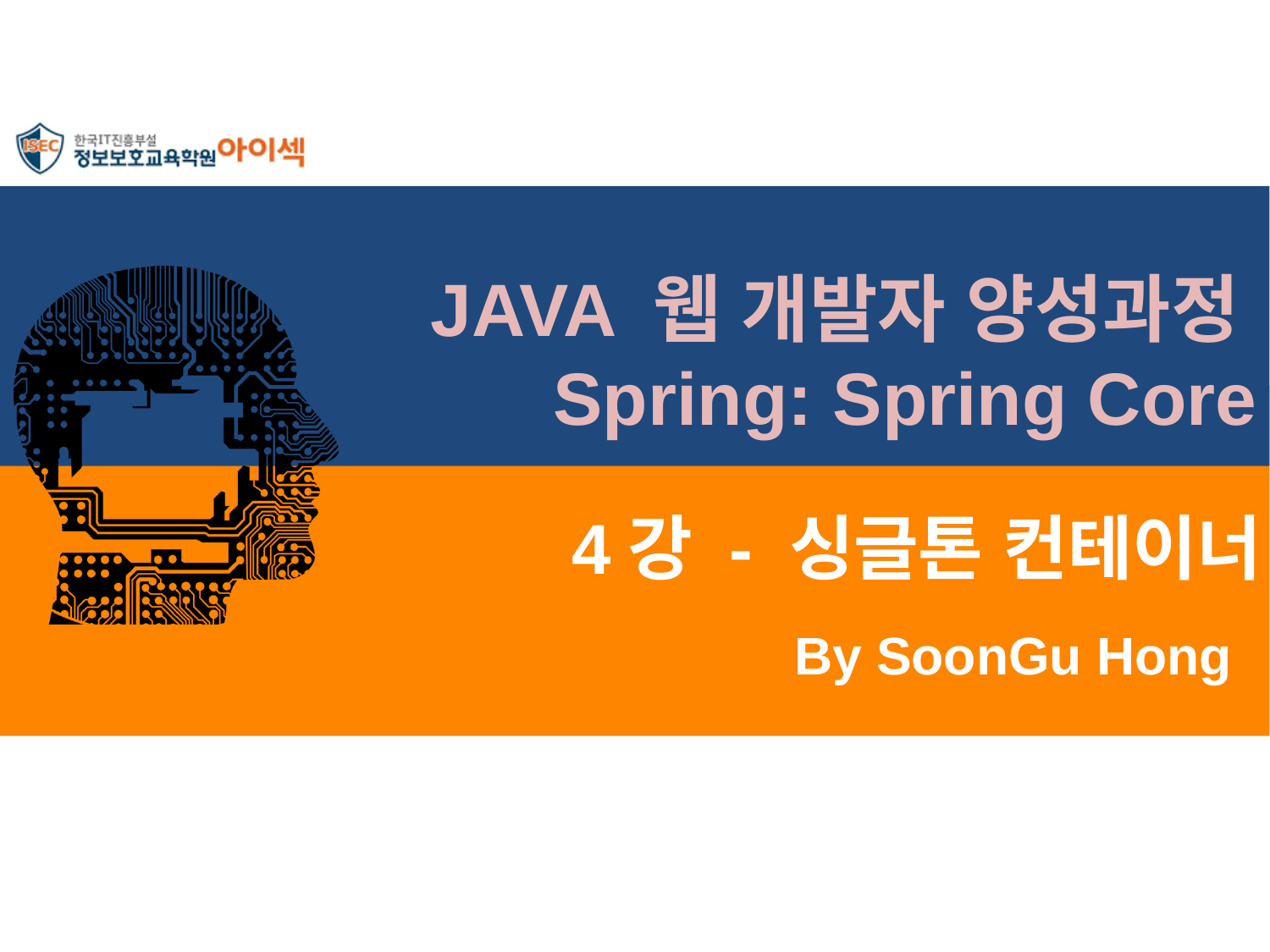

JAVA 웹 개발자 양성과정Spring: Spring Core
# 4강 - 싱글톤 컨테이너
By SoonGu Hong